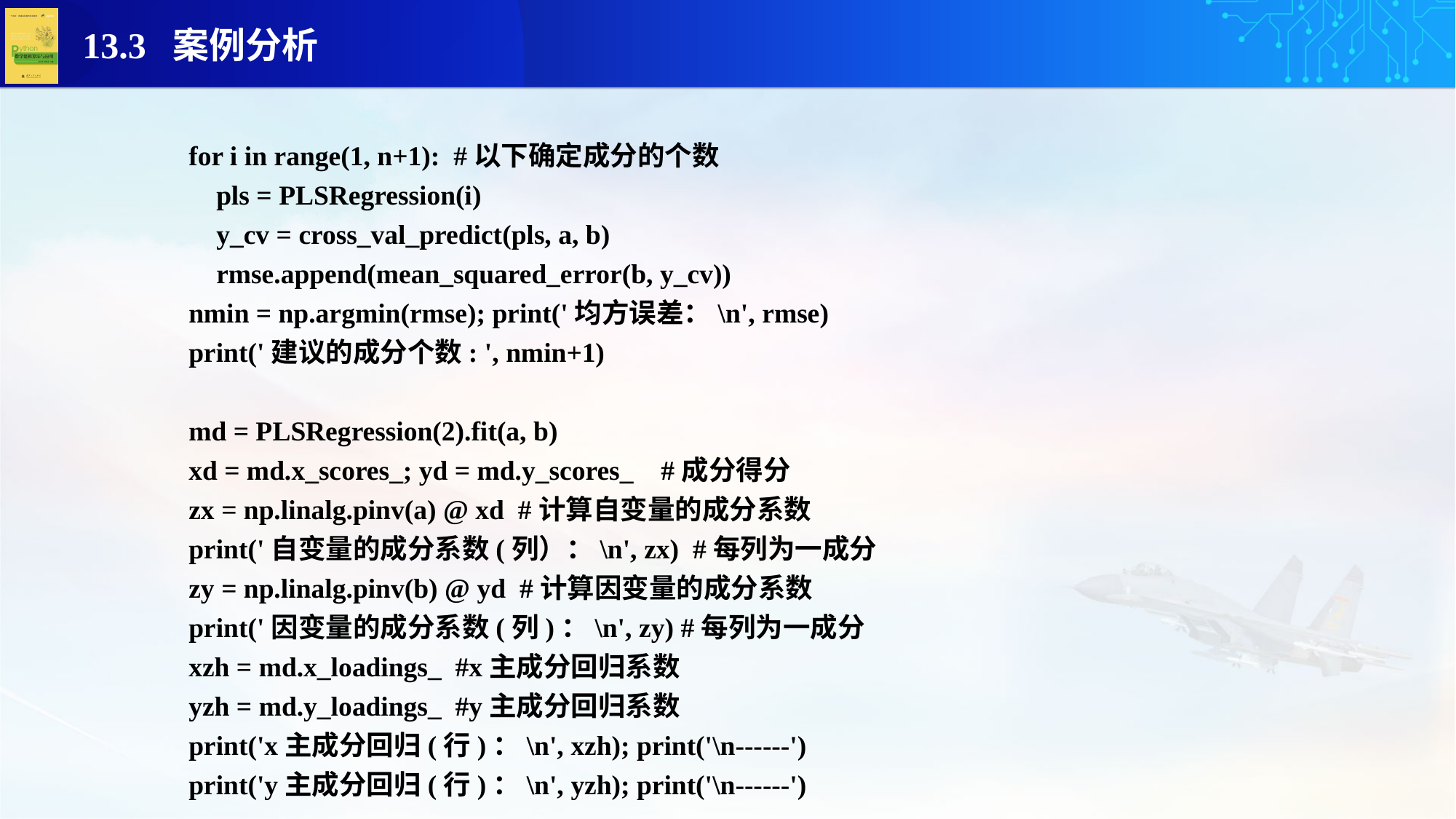

for i in range(1, n+1):  #以下确定成分的个数
    pls = PLSRegression(i)
    y_cv = cross_val_predict(pls, a, b)
    rmse.append(mean_squared_error(b, y_cv))
nmin = np.argmin(rmse); print('均方误差：\n', rmse)
print('建议的成分个数: ', nmin+1)

md = PLSRegression(2).fit(a, b)
xd = md.x_scores_; yd = md.y_scores_    #成分得分
zx = np.linalg.pinv(a) @ xd  #计算自变量的成分系数
print('自变量的成分系数(列）：\n', zx)  #每列为一成分
zy = np.linalg.pinv(b) @ yd  #计算因变量的成分系数
print('因变量的成分系数(列)：\n', zy) #每列为一成分
xzh = md.x_loadings_  #x主成分回归系数
yzh = md.y_loadings_  #y主成分回归系数
print('x主成分回归(行)：\n', xzh); print('\n------')
print('y主成分回归(行)：\n', yzh); print('\n------')